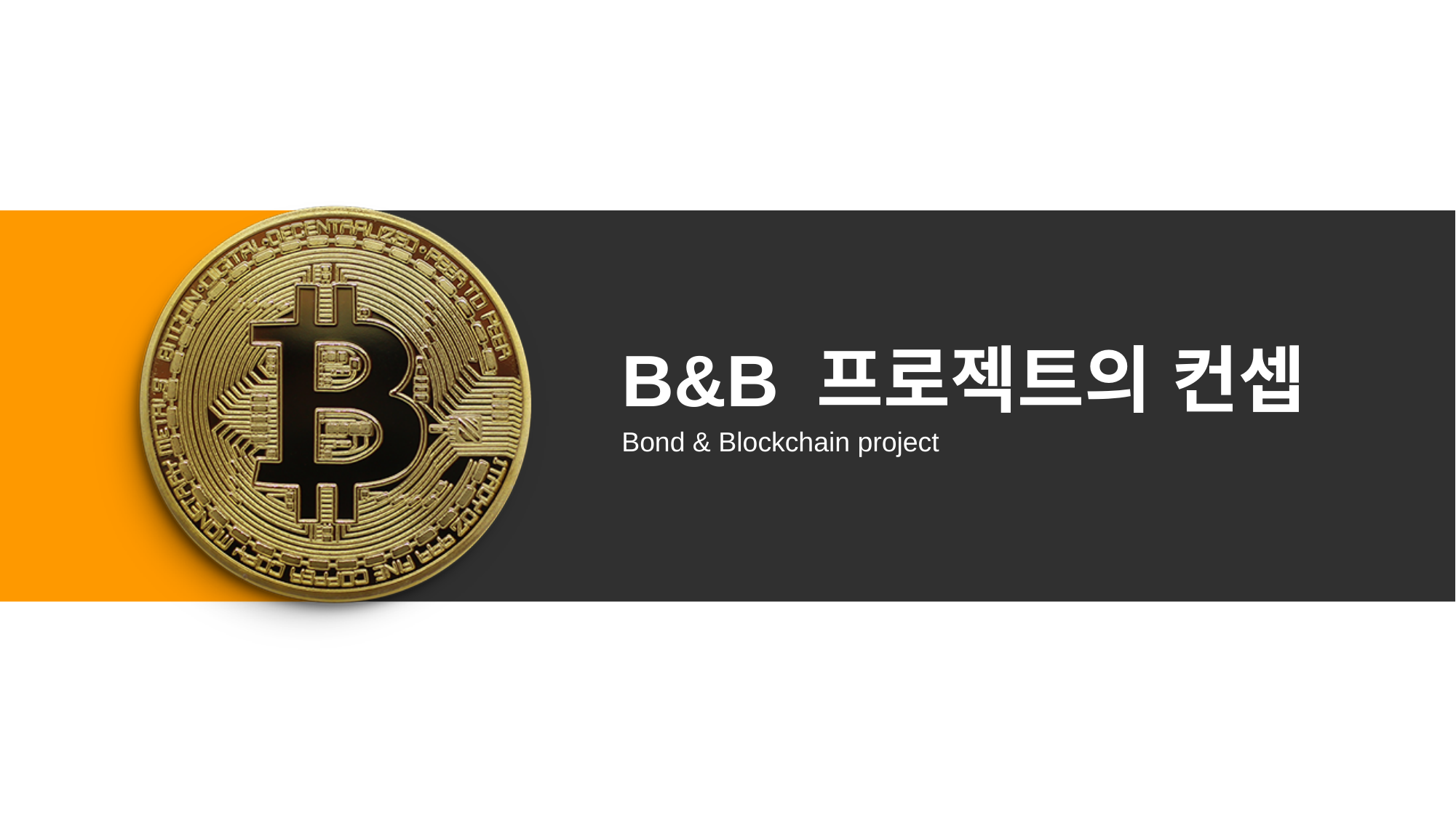

B&B 프로젝트의 컨셉
Bond & Blockchain project